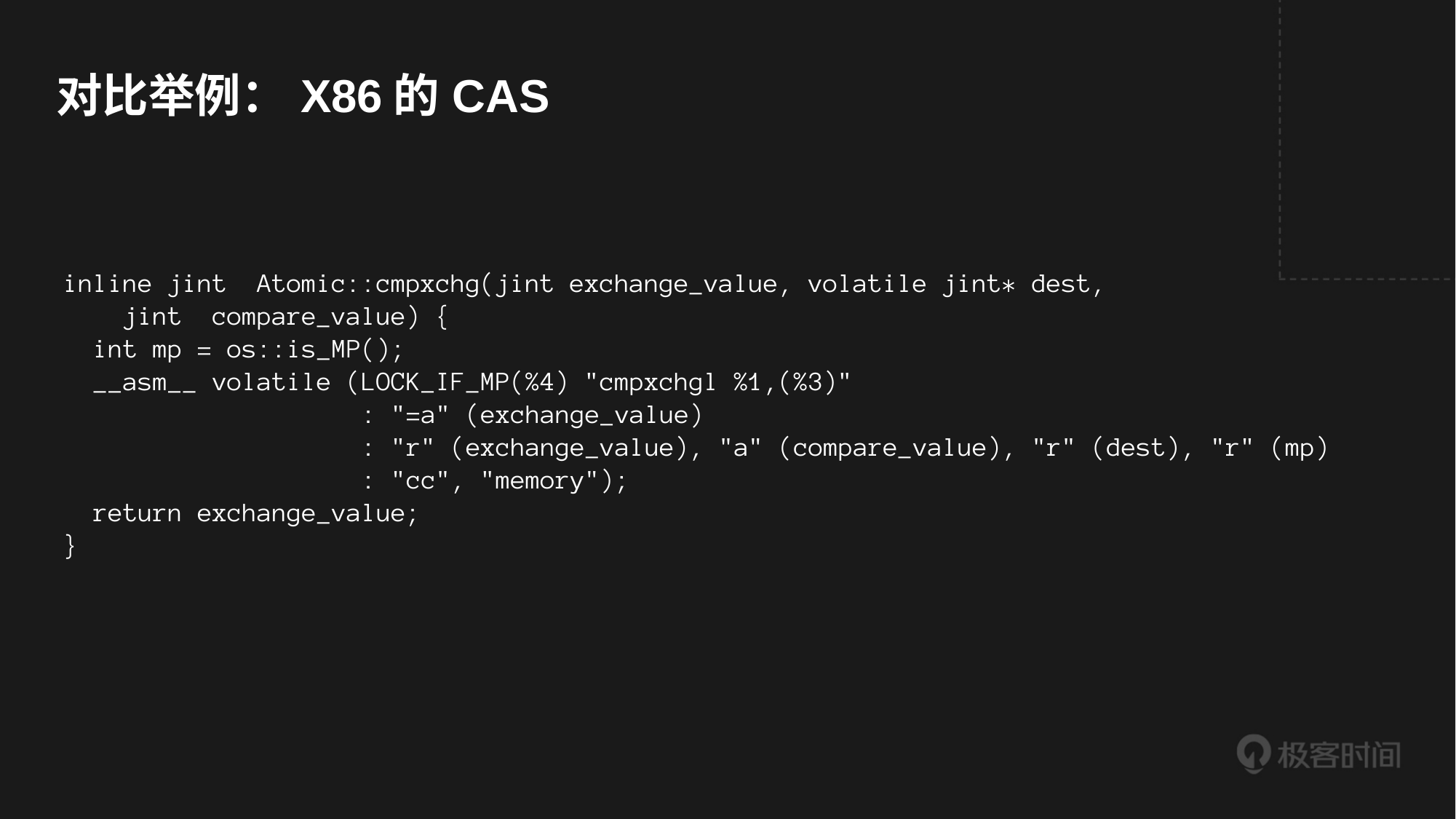

对比举例：X86的CAS

inline jint  Atomic::cmpxchg(jint exchange_value, volatile jint* dest,
    jint  compare_value) {
  int mp = os::is_MP();
  __asm__ volatile (LOCK_IF_MP(%4) "cmpxchgl %1,(%3)"
                    : "=a" (exchange_value)
                    : "r" (exchange_value), "a" (compare_value), "r" (dest), "r" (mp)
                    : "cc", "memory");
  return exchange_value;
}